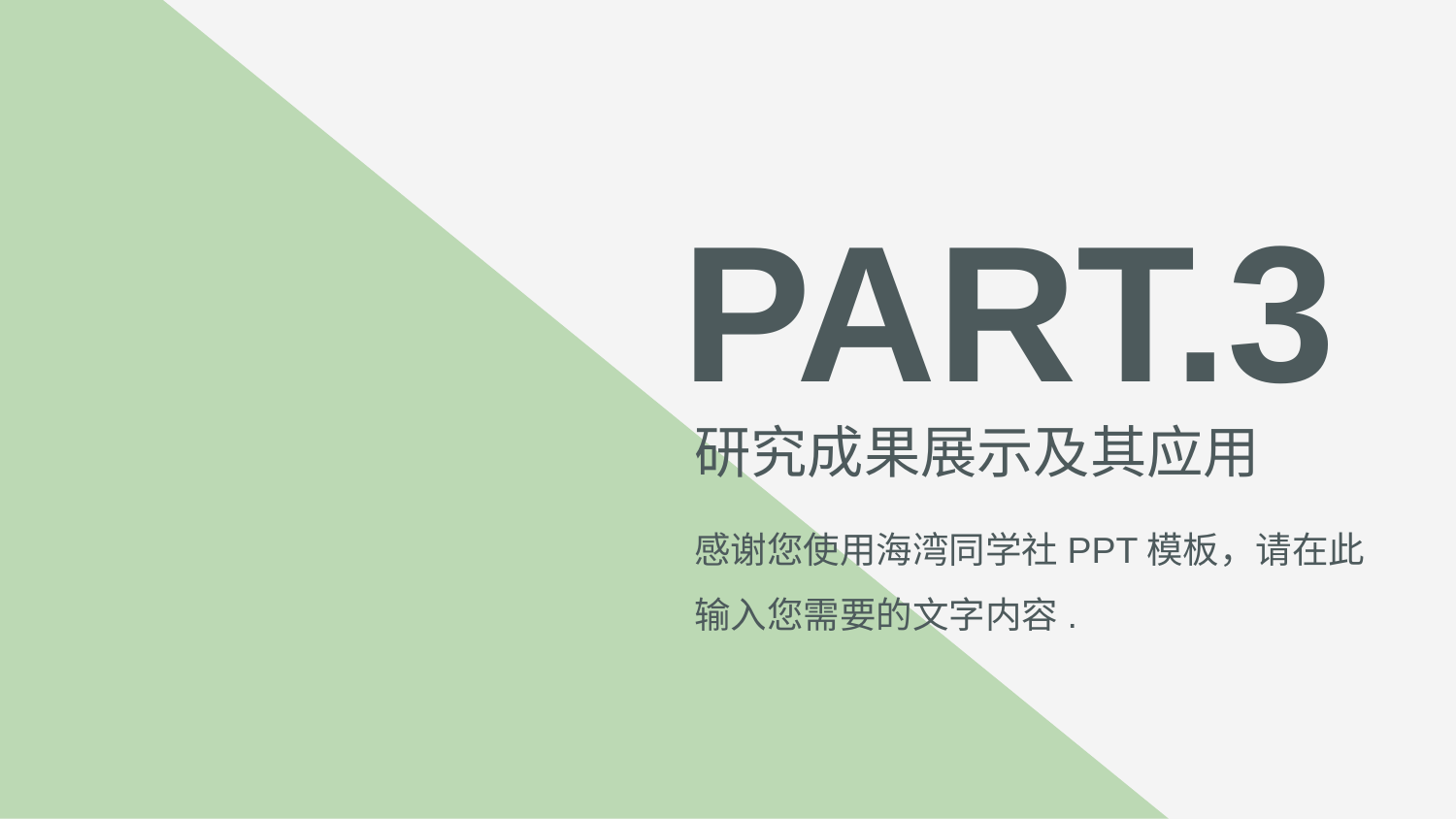

PART.3
研究成果展示及其应用
感谢您使用海湾同学社PPT模板，请在此输入您需要的文字内容.